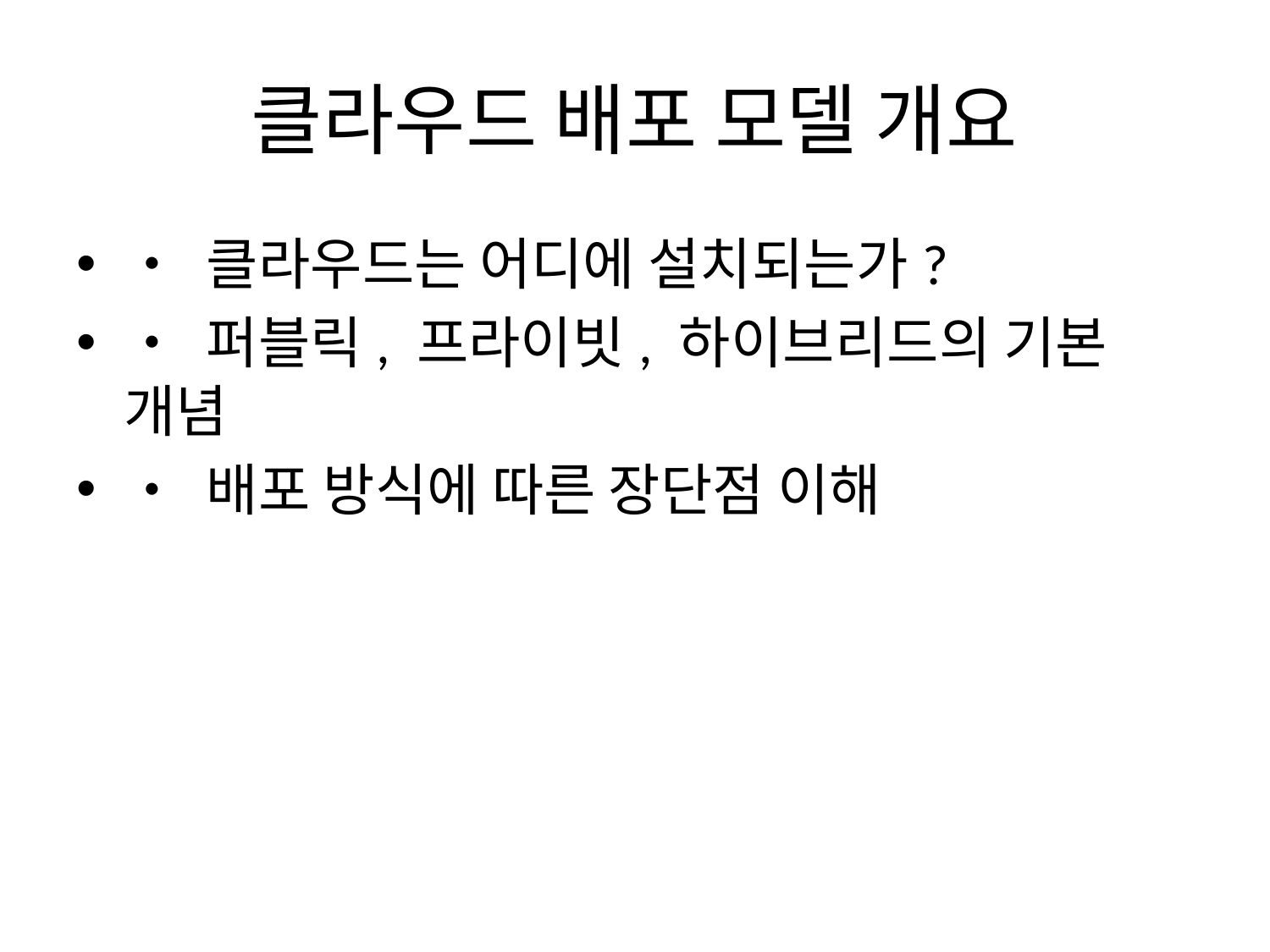

# 클라우드 배포 모델 개요
• 클라우드는 어디에 설치되는가?
• 퍼블릭, 프라이빗, 하이브리드의 기본 개념
• 배포 방식에 따른 장단점 이해